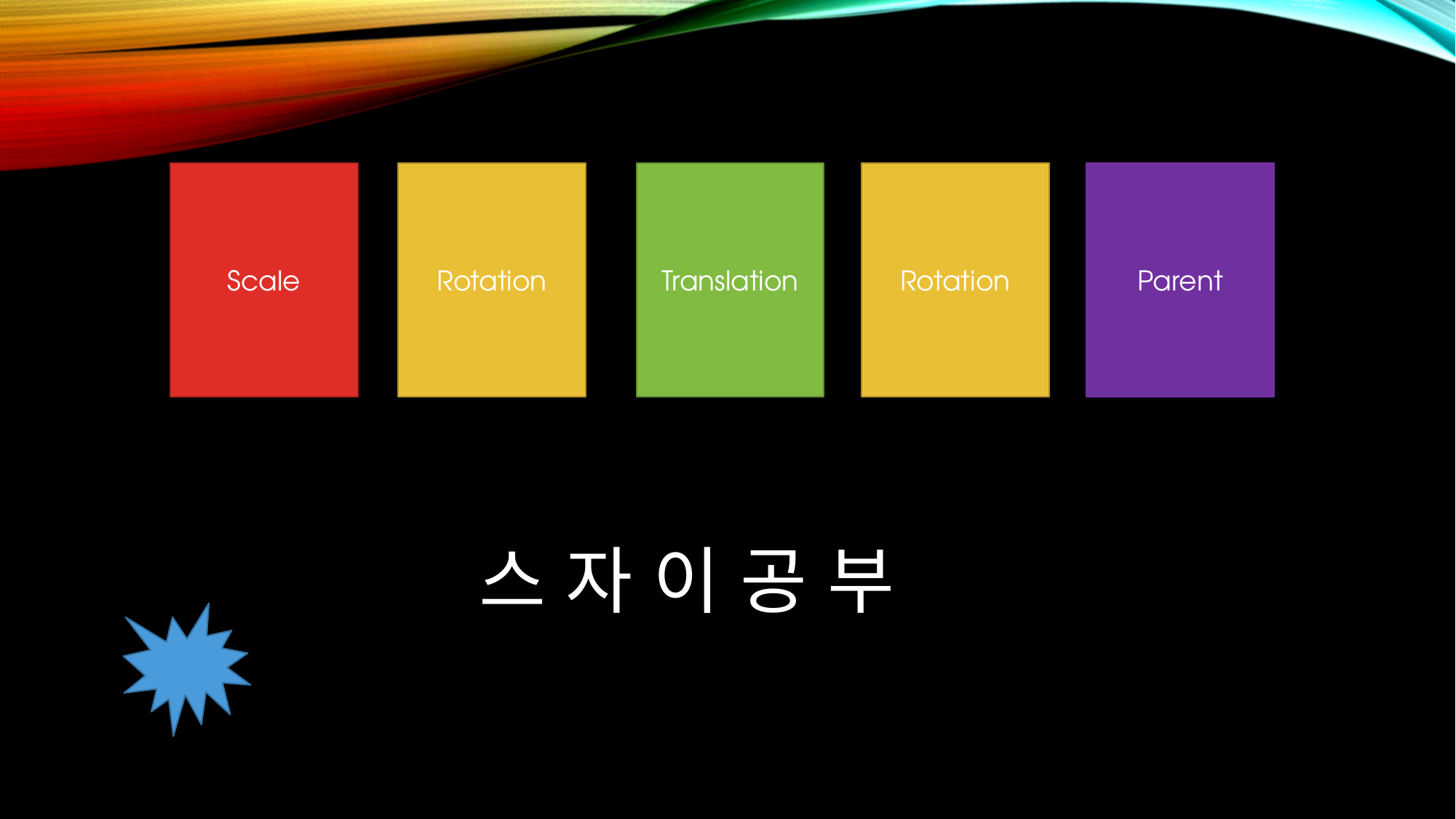

Rotation
Translation
Rotation
Parent
Scale
스 자 이 공 부